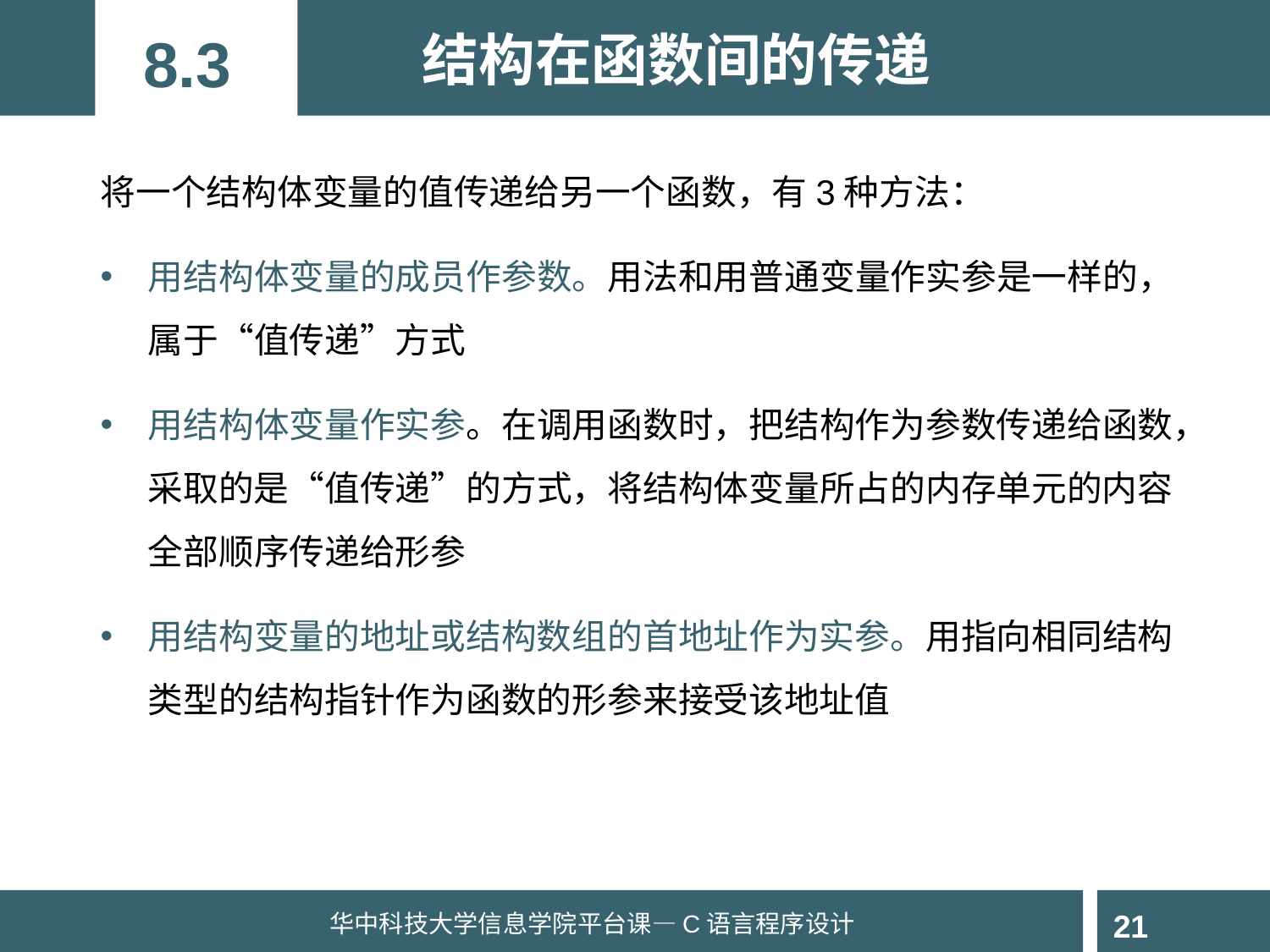

结构在函数间的传递
8.3
将一个结构体变量的值传递给另一个函数，有3种方法：
用结构体变量的成员作参数。用法和用普通变量作实参是一样的，属于“值传递”方式
用结构体变量作实参。在调用函数时，把结构作为参数传递给函数，采取的是“值传递”的方式，将结构体变量所占的内存单元的内容全部顺序传递给形参
用结构变量的地址或结构数组的首地址作为实参。用指向相同结构类型的结构指针作为函数的形参来接受该地址值